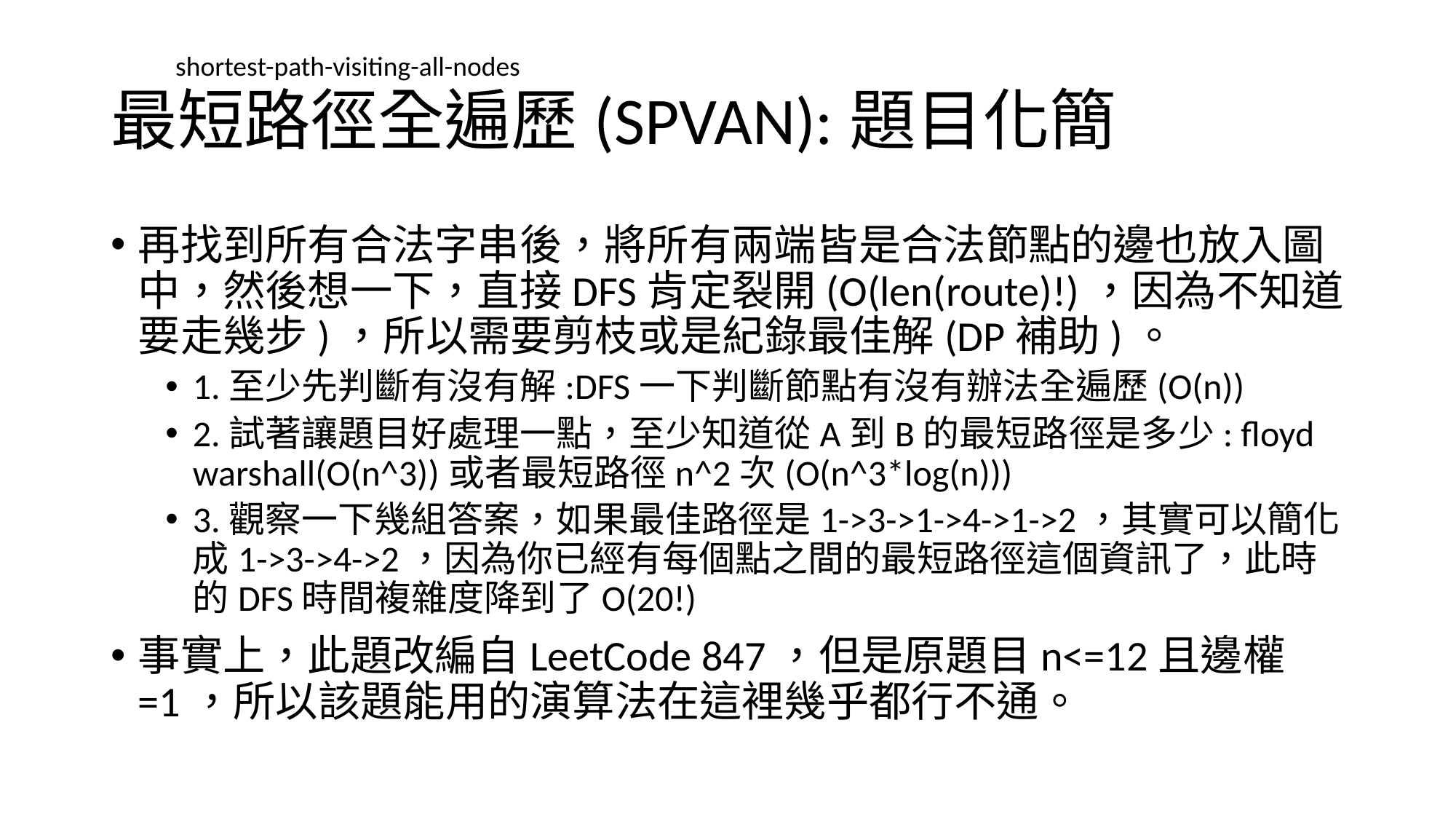

# 最短路徑全遍歷(SPVAN):題目化簡
shortest-path-visiting-all-nodes
再找到所有合法字串後，將所有兩端皆是合法節點的邊也放入圖中，然後想一下，直接DFS肯定裂開(O(len(route)!)，因為不知道要走幾步)，所以需要剪枝或是紀錄最佳解(DP補助)。
1.至少先判斷有沒有解:DFS一下判斷節點有沒有辦法全遍歷(O(n))
2.試著讓題目好處理一點，至少知道從A到B的最短路徑是多少: floyd warshall(O(n^3))或者最短路徑n^2次(O(n^3*log(n)))
3.觀察一下幾組答案，如果最佳路徑是1->3->1->4->1->2，其實可以簡化成1->3->4->2，因為你已經有每個點之間的最短路徑這個資訊了，此時的DFS時間複雜度降到了O(20!)
事實上，此題改編自LeetCode 847，但是原題目n<=12且邊權=1，所以該題能用的演算法在這裡幾乎都行不通。